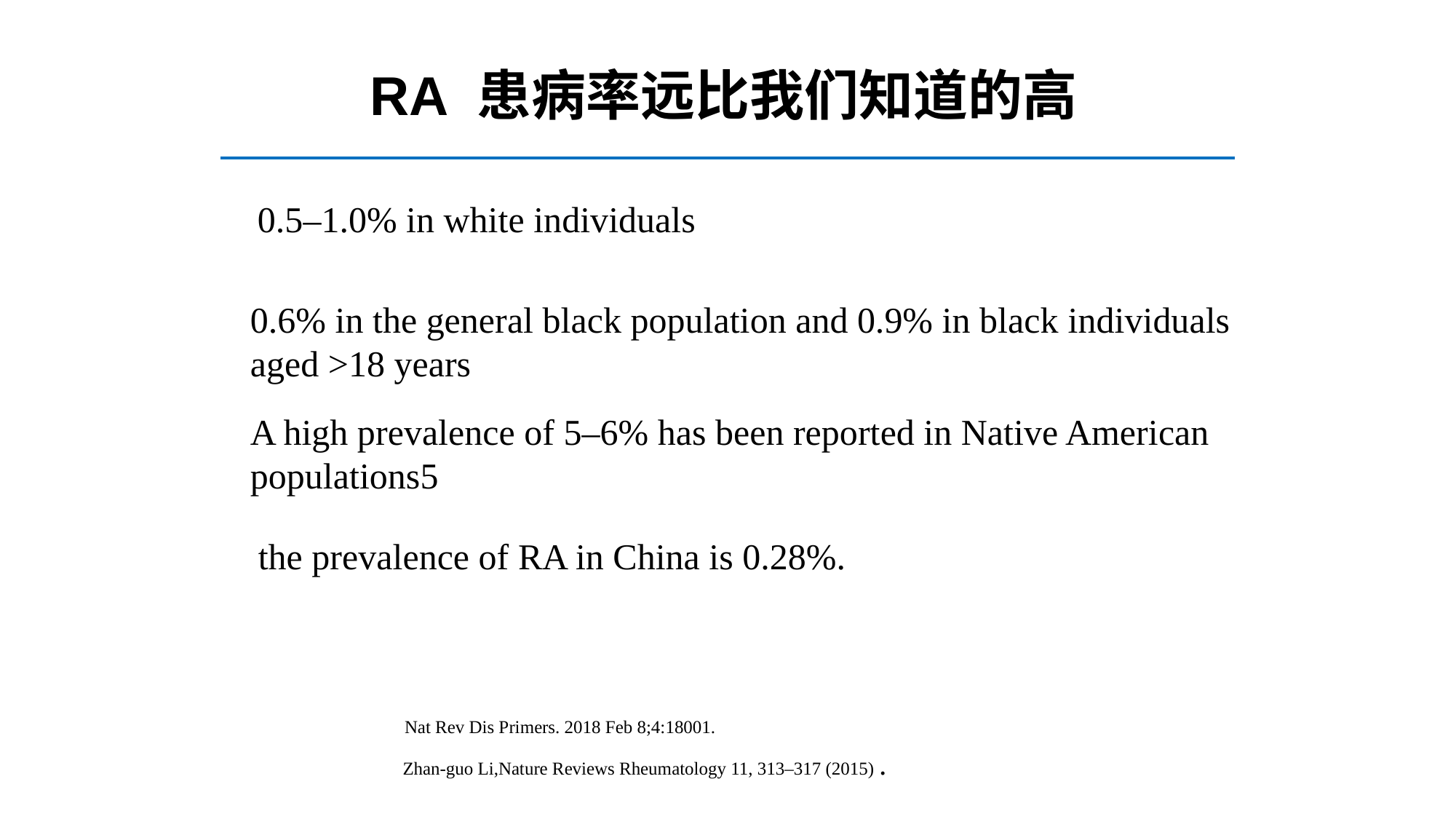

RA 患病率远比我们知道的高

0.5–1.0% in white individuals
0.6% in the general black population and 0.9% in black individuals aged >18 years
A high prevalence of 5–6% has been reported in Native American populations5
the prevalence of RA in China is 0.28%.
Nat Rev Dis Primers. 2018 Feb 8;4:18001.
Zhan-guo Li,Nature Reviews Rheumatology 11, 313–317 (2015) .